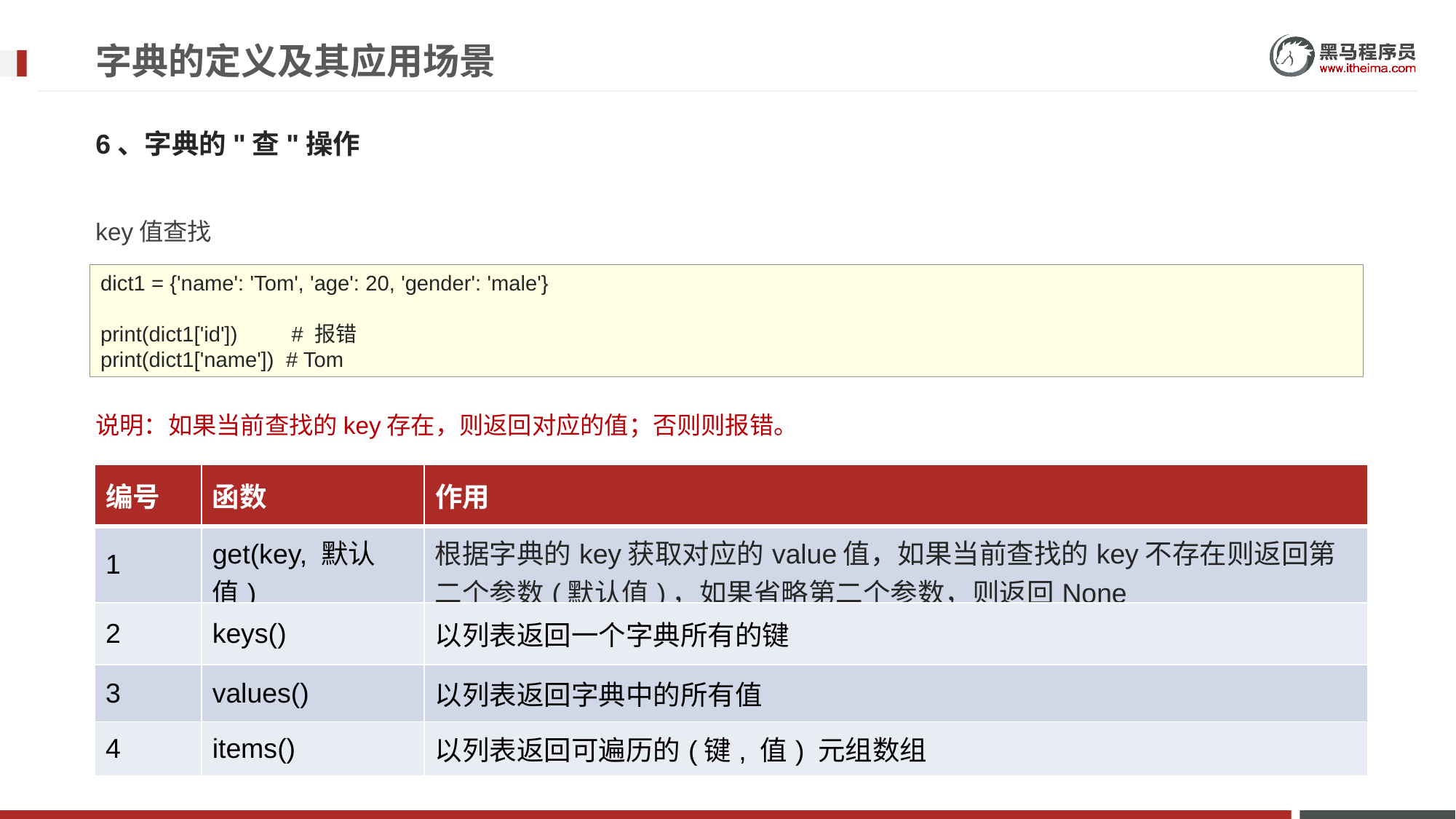

# 字典的定义及其应用场景
6、字典的"查"操作
key值查找

说明：如果当前查找的key存在，则返回对应的值；否则则报错。
dict1 = {'name': 'Tom', 'age': 20, 'gender': 'male'}

print(dict1['id'])         # 报错
print(dict1['name'])  # Tom
| 编号 | 函数 | 作用 |
| --- | --- | --- |
| 1 | get(key, 默认值) | 根据字典的key获取对应的value值，如果当前查找的key不存在则返回第二个参数(默认值)，如果省略第二个参数，则返回None |
| 2 | keys() | 以列表返回一个字典所有的键 |
| 3 | values() | 以列表返回字典中的所有值 |
| 4 | items() | 以列表返回可遍历的(键, 值) 元组数组 |